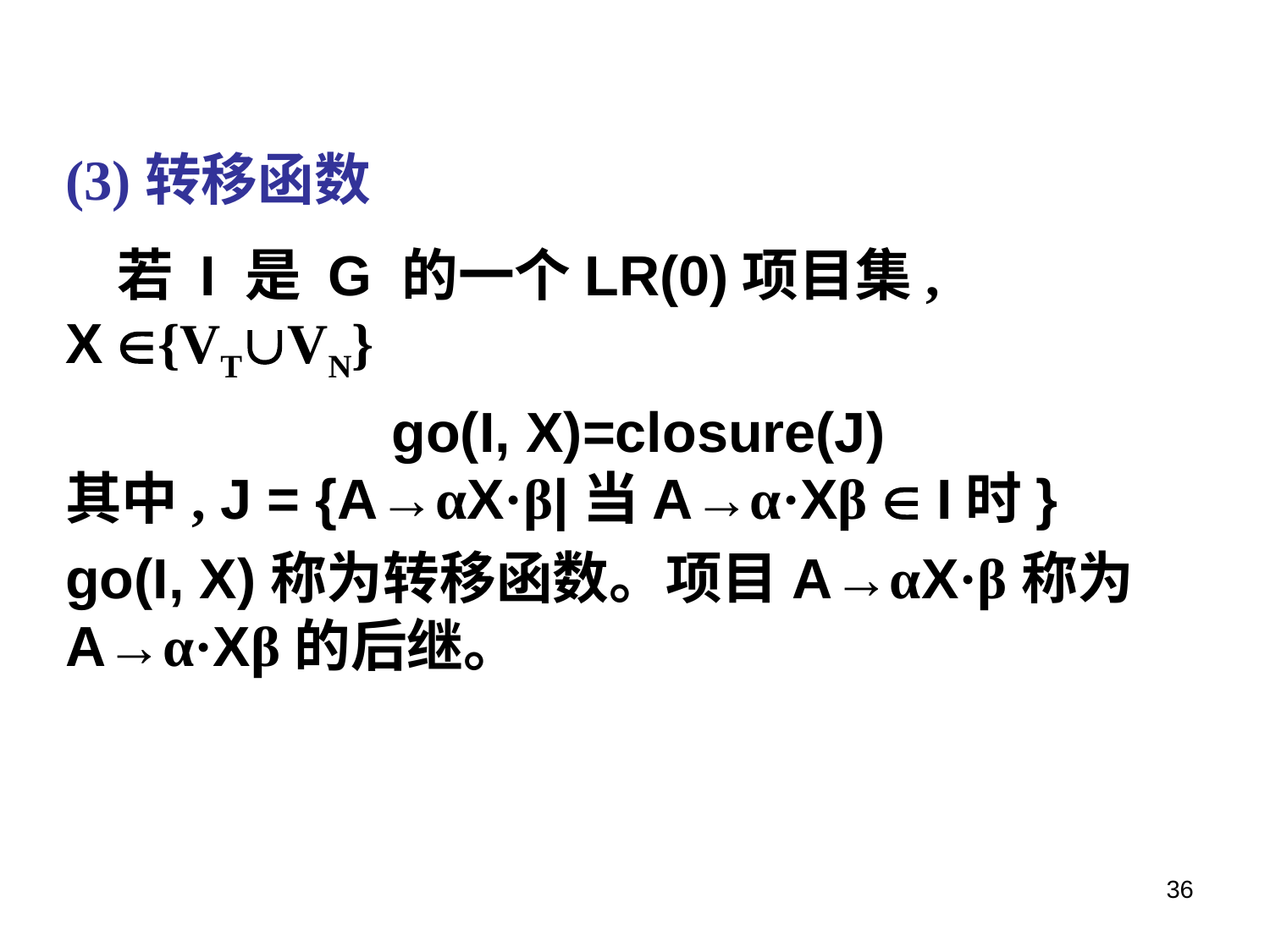

(3)转移函数
   若 I 是 G 的一个LR(0)项目集, X ∈{VT∪VN}
                       go(I, X)=closure(J)
其中, J = {A→αX·β|当A→α·Xβ ∈ I时}
go(I, X)称为转移函数。项目A→αX·β称为A→α·Xβ的后继。

36